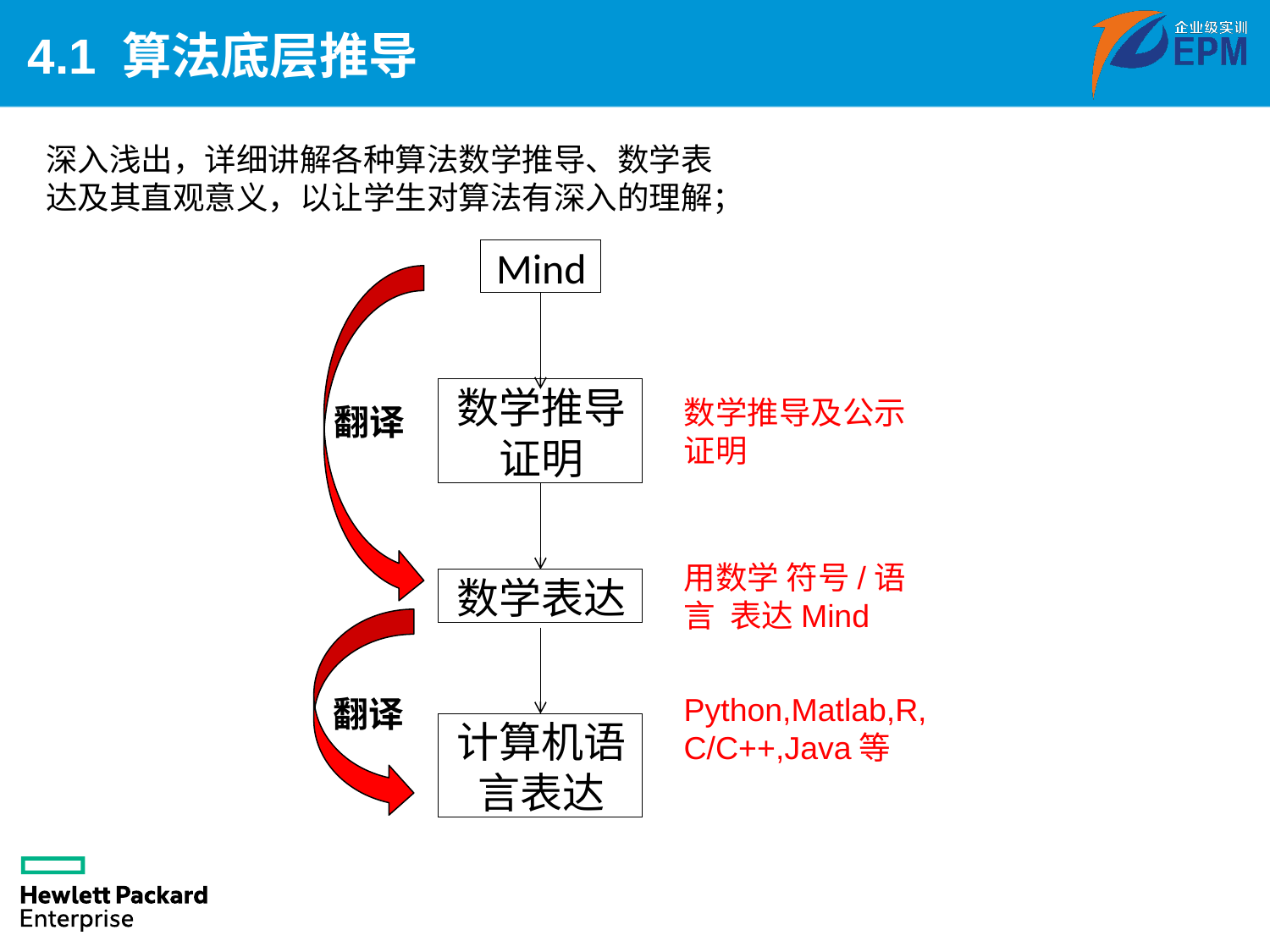

# 4.1 算法底层推导
深入浅出，详细讲解各种算法数学推导、数学表达及其直观意义，以让学生对算法有深入的理解；
Mind

数学推导证明
数学推导及公示证明
翻译
用数学 符号/语言  表达Mind
数学表达

Python,Matlab,R,C/C++,Java等
翻译
计算机语言表达